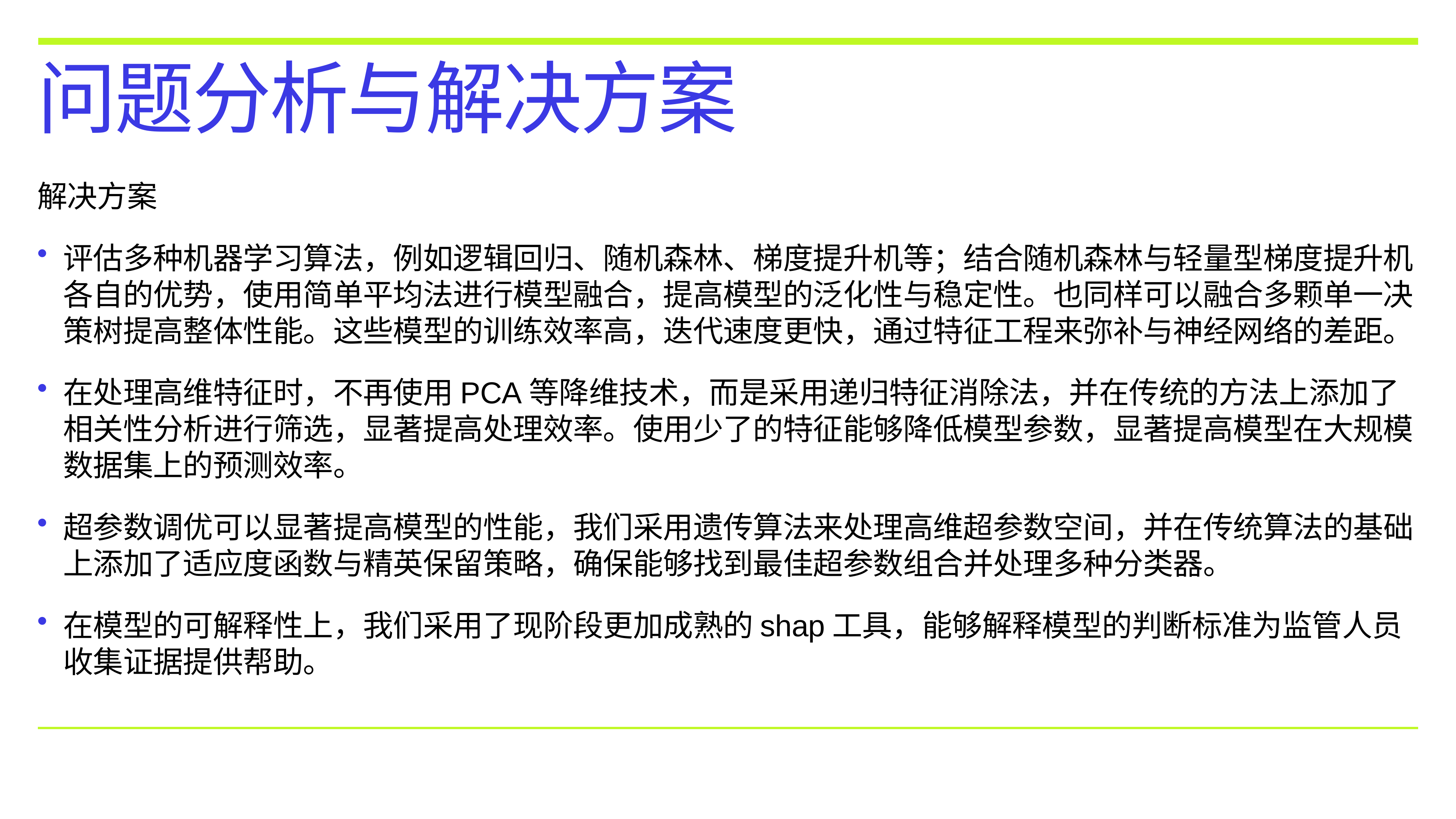

# 问题分析与解决方案
解决方案
评估多种机器学习算法，例如逻辑回归、随机森林、梯度提升机等；结合随机森林与轻量型梯度提升机各自的优势，使用简单平均法进行模型融合，提高模型的泛化性与稳定性。也同样可以融合多颗单一决策树提高整体性能。这些模型的训练效率高，迭代速度更快，通过特征工程来弥补与神经网络的差距。
在处理高维特征时，不再使用PCA等降维技术，而是采用递归特征消除法，并在传统的方法上添加了相关性分析进行筛选，显著提高处理效率。使用少了的特征能够降低模型参数，显著提高模型在大规模数据集上的预测效率。
超参数调优可以显著提高模型的性能，我们采用遗传算法来处理高维超参数空间，并在传统算法的基础上添加了适应度函数与精英保留策略，确保能够找到最佳超参数组合并处理多种分类器。
在模型的可解释性上，我们采用了现阶段更加成熟的shap工具，能够解释模型的判断标准为监管人员收集证据提供帮助。